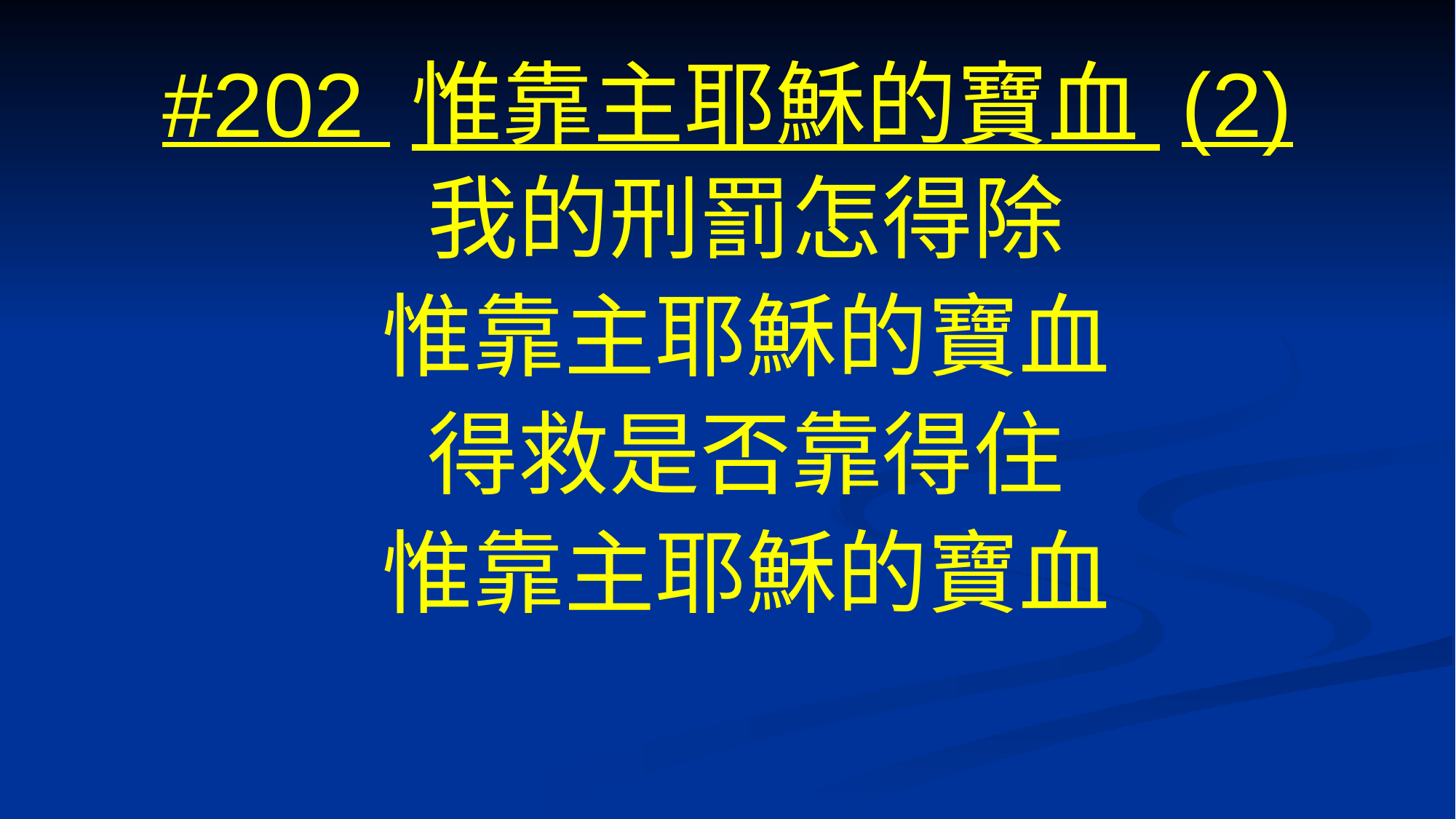

# #202 惟靠主耶穌的寶血 (2)
我的刑罰怎得除
惟靠主耶穌的寶血
得救是否靠得住
惟靠主耶穌的寶血